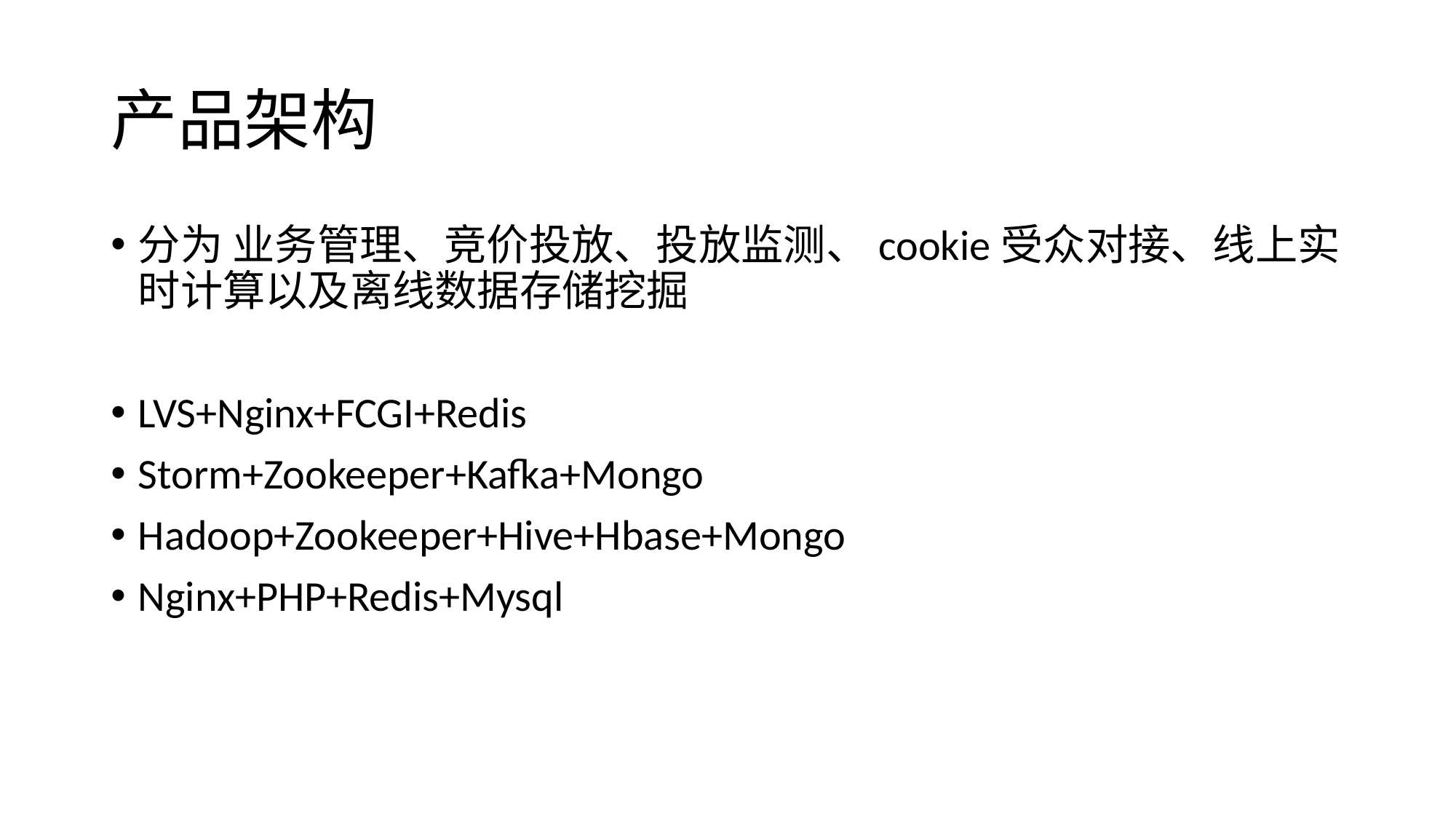

# 产品架构
分为 业务管理、竞价投放、投放监测、cookie受众对接、线上实时计算以及离线数据存储挖掘

LVS+Nginx+FCGI+Redis
Storm+Zookeeper+Kafka+Mongo
Hadoop+Zookeeper+Hive+Hbase+Mongo
Nginx+PHP+Redis+Mysql